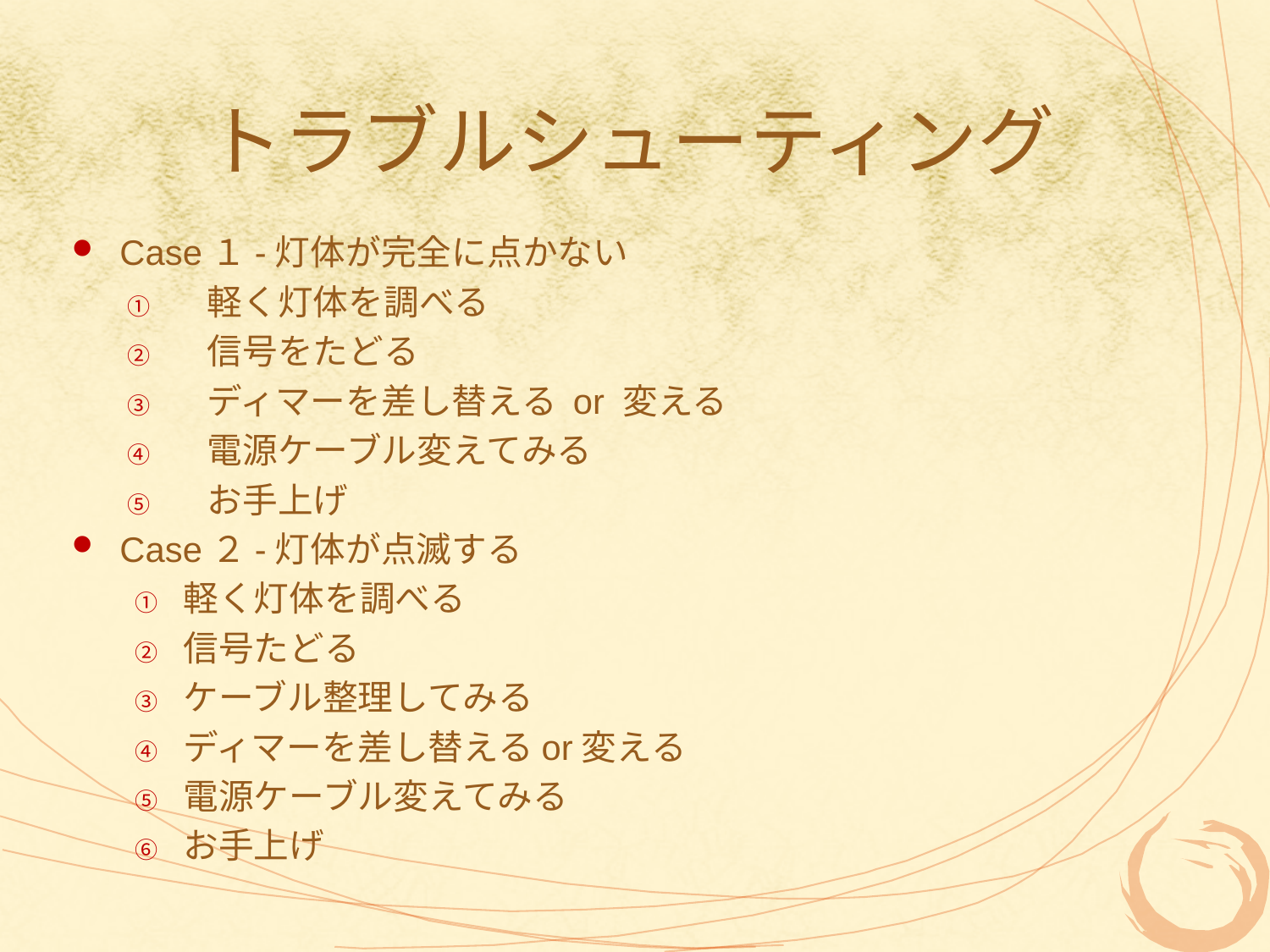

# トラブルシューティング
Case１-灯体が完全に点かない
軽く灯体を調べる
信号をたどる
ディマーを差し替える or 変える
電源ケーブル変えてみる
お手上げ
Case２-灯体が点滅する
軽く灯体を調べる
信号たどる
ケーブル整理してみる
ディマーを差し替えるor変える
電源ケーブル変えてみる
お手上げ